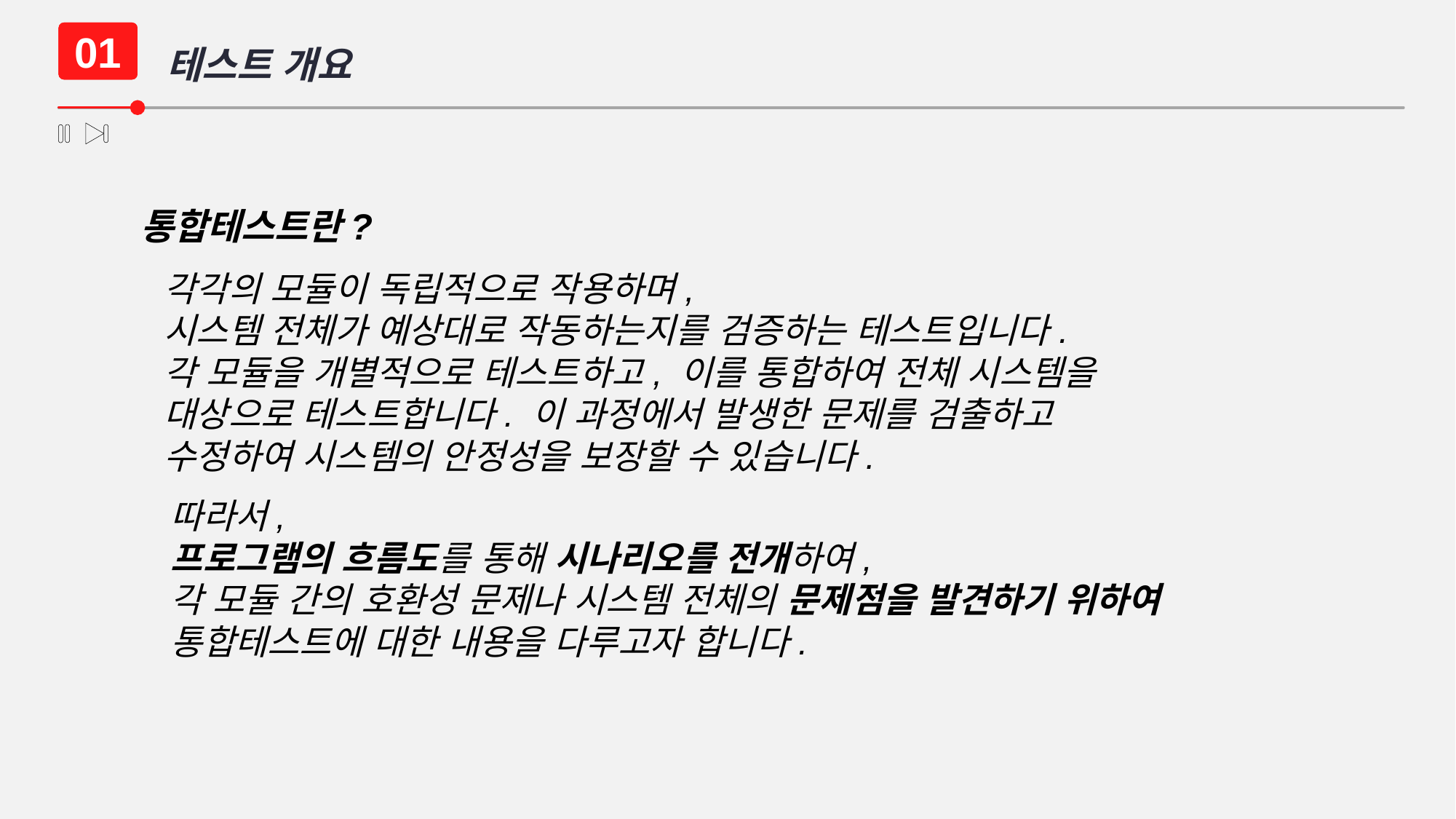

테스트 개요

01

  통합테스트란?

    각각의 모듈이 독립적으로 작용하며,
    시스템 전체가 예상대로 작동하는지를 검증하는 테스트입니다.
    각 모듈을 개별적으로 테스트하고, 이를 통합하여 전체 시스템을
    대상으로 테스트합니다. 이 과정에서 발생한 문제를 검출하고
    수정하여 시스템의 안정성을 보장할 수 있습니다.

따라서,
프로그램의 흐름도를 통해 시나리오를 전개하여,
각 모듈 간의 호환성 문제나 시스템 전체의 문제점을 발견하기 위하여
통합테스트에 대한 내용을 다루고자 합니다.